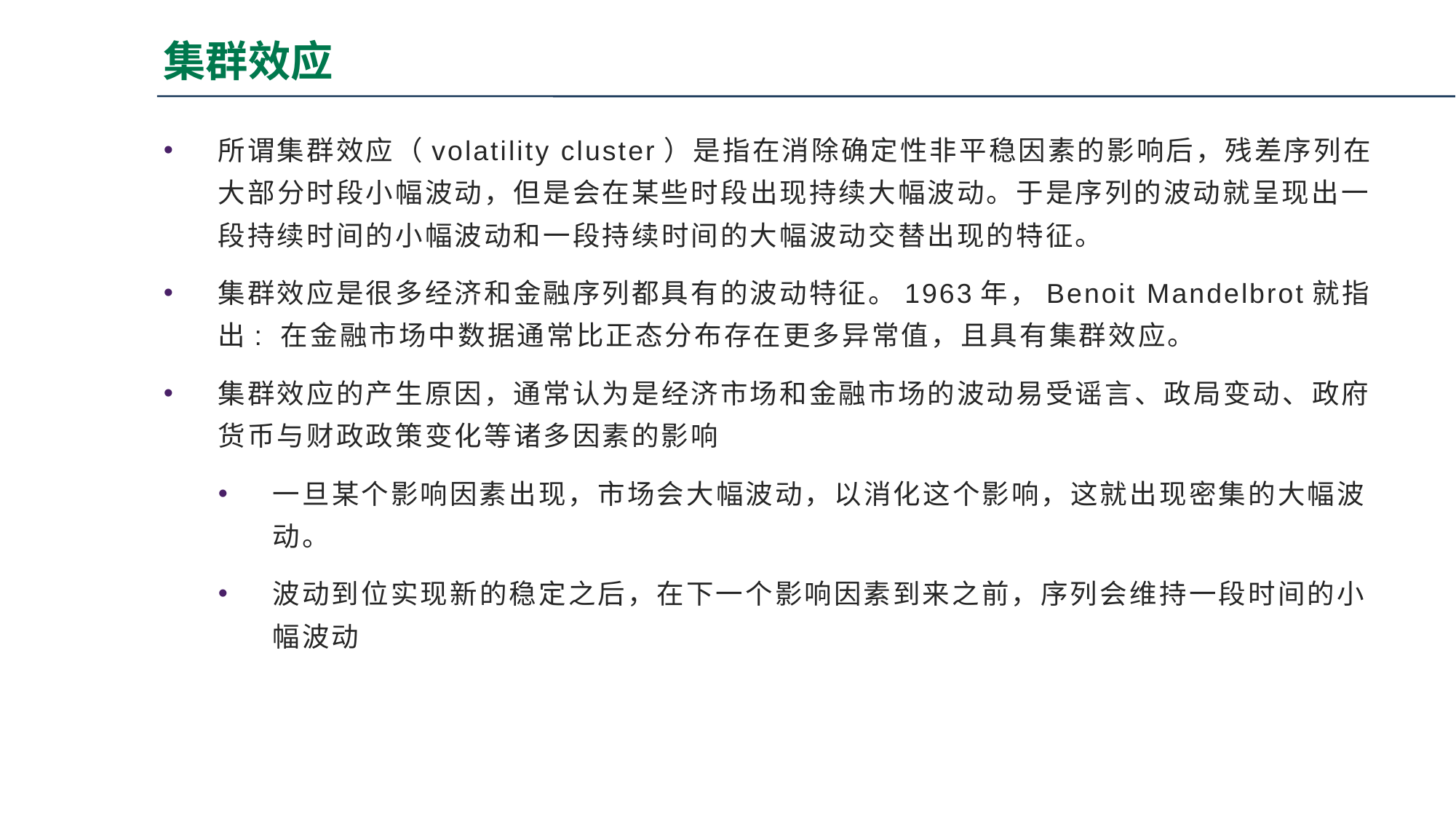

# 集群效应
所谓集群效应（volatility cluster）是指在消除确定性非平稳因素的影响后，残差序列在大部分时段小幅波动，但是会在某些时段出现持续大幅波动。于是序列的波动就呈现出一段持续时间的小幅波动和一段持续时间的大幅波动交替出现的特征。
集群效应是很多经济和金融序列都具有的波动特征。1963年，Benoit Mandelbrot就指出: 在金融市场中数据通常比正态分布存在更多异常值，且具有集群效应。
集群效应的产生原因，通常认为是经济市场和金融市场的波动易受谣言、政局变动、政府货币与财政政策变化等诸多因素的影响
一旦某个影响因素出现，市场会大幅波动，以消化这个影响，这就出现密集的大幅波动。
波动到位实现新的稳定之后，在下一个影响因素到来之前，序列会维持一段时间的小幅波动